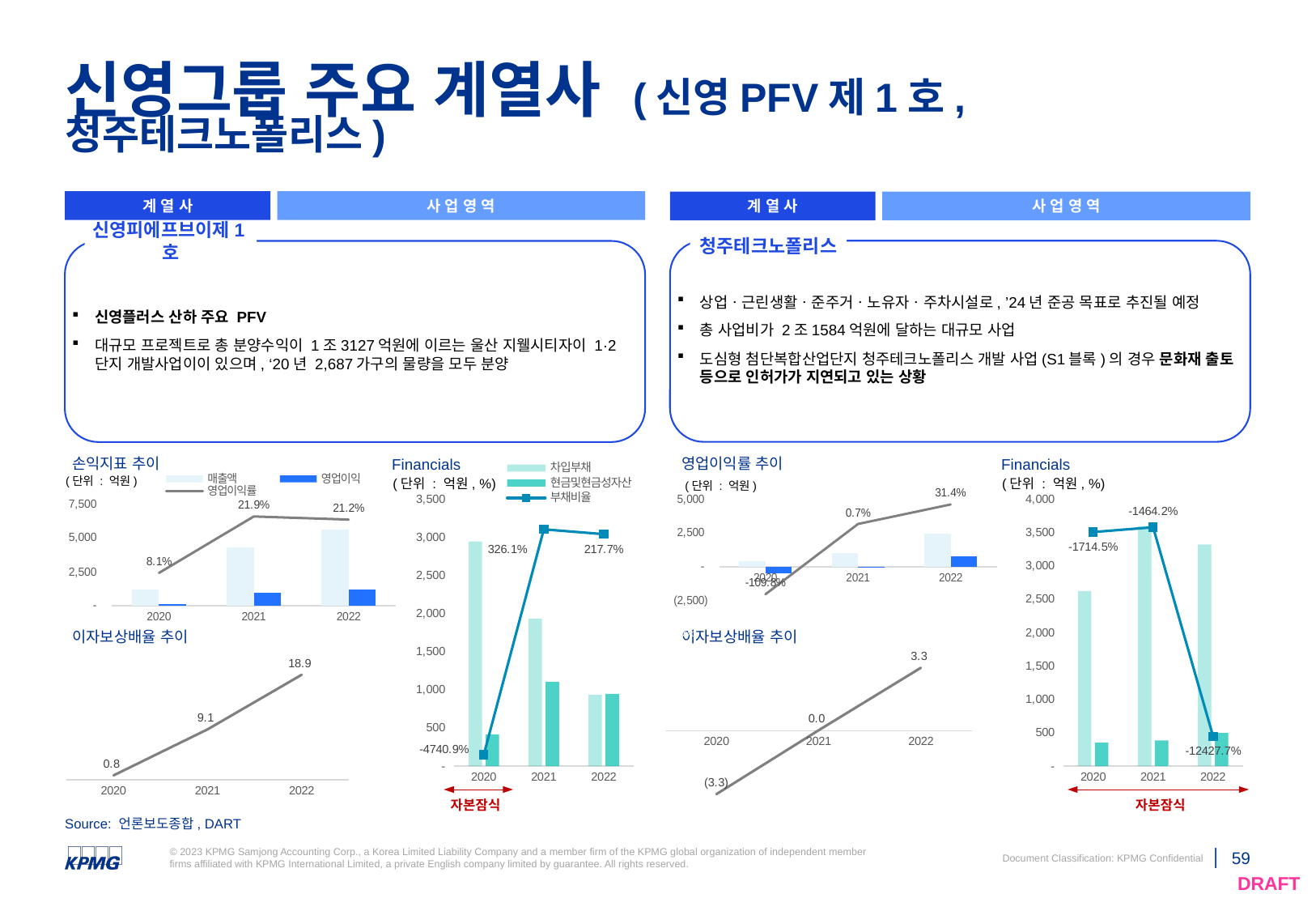

# 신영그룹 주요 계열사 (신영PFV제1호, 청주테크노폴리스)
계 열 사
사 업 영 역
계 열 사
사 업 영 역
청주테크노폴리스
신영피에프브이제1호

상업ㆍ근린생활ㆍ준주거ㆍ노유자ㆍ주차시설로, ’24년 준공 목표로 추진될 예정
총 사업비가 2조1584억원에 달하는 대규모 사업
도심형 첨단복합산업단지 청주테크노폴리스 개발 사업(S1블록)의 경우 문화재 출토 등으로 인허가가 지연되고 있는 상황
신영플러스 산하 주요 PFV
대규모 프로젝트로 총 분양수익이 1조3127억원에 이르는 울산 지웰시티자이 1·2단지 개발사업이이 있으며, ‘20년 2,687가구의 물량을 모두 분양
손익지표 추이
영업이익률 추이
Financials
Financials

### Chart

| Category | 차입부채 | 현금및현금성자산 | 부채비율 |
|---|---|---|---|
| 2020 | 2947.26709672 | 417.67664470000005 | -47.408501029758305 |
| 2021 | 1935.09225952 | 1107.85144489 | 3.260630300680929 |
| 2022 | 935.19798605 | 949.26075138 | 2.177241673273814 |

### Chart

| Category | 차입부채 | 현금및현금성자산 | 부채비율 |
|---|---|---|---|
| 2020 | 2625.0 | 354.60710191 | -17.14512153918936 |
| 2021 | 3600.0 | 385.78513621999997 | -14.641898919066366 |
| 2022 | 3325.0 | 499.33225791999996 | -124.2767633689635 |

### Chart

| Category | 매출액 | 영업이익 | 영업이익률 |
|---|---|---|---|
| 2020 | 428.01315302 | -469.9570854 | -1.0979968304339471 |
| 2021 | 989.39670803 | 6.913755109999999 | 0.0069878493165456985 |
| 2022 | 2435.48078411 | 764.42969833 | 0.313872194483089 |
(단위 : 억원)
(단위 : 억원, %)
(단위 : 억원, %)
(단위 : 억원)

### Chart

| Category | 매출액 | 영업이익 | 영업이익률 |
|---|---|---|---|
| 2020 | 1180.4833919 | 95.28915594 | 0.08072045451366422 |
| 2021 | 4302.0385761200005 | 944.06932495 | 0.21944696874416553 |
| 2022 | 5644.46131524 | 1195.31310587 | 0.21176743698157063 |
이자보상배율 추이
이자보상배율 추이

### Chart

| Category | 계열 1 |
|---|---|
| 2020 | 0.8129247713517369 |
| 2021 | 9.121290894662753 |
| 2022 | 18.932884090407352 |

### Chart

| Category | 계열 1 |
|---|---|
| 2020 | -3.302948241959551 |
| 2021 | 0.03447528740656954 |
| 2022 | 3.2945648790322566 |
자본잠식
자본잠식
Source: 언론보도종합, DART